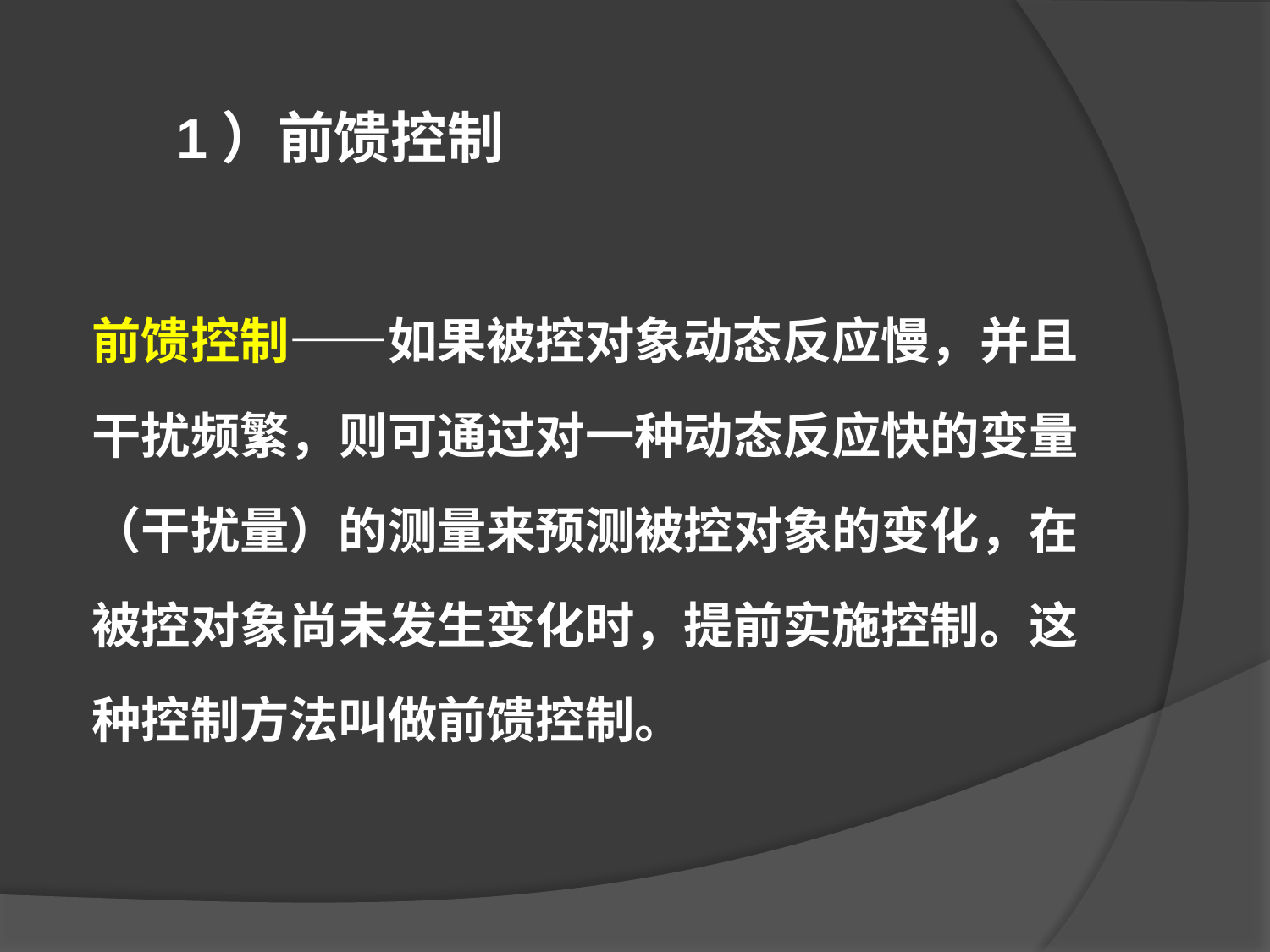

1）前馈控制
前馈控制——如果被控对象动态反应慢，并且干扰频繁，则可通过对一种动态反应快的变量（干扰量）的测量来预测被控对象的变化，在被控对象尚未发生变化时，提前实施控制。这种控制方法叫做前馈控制。